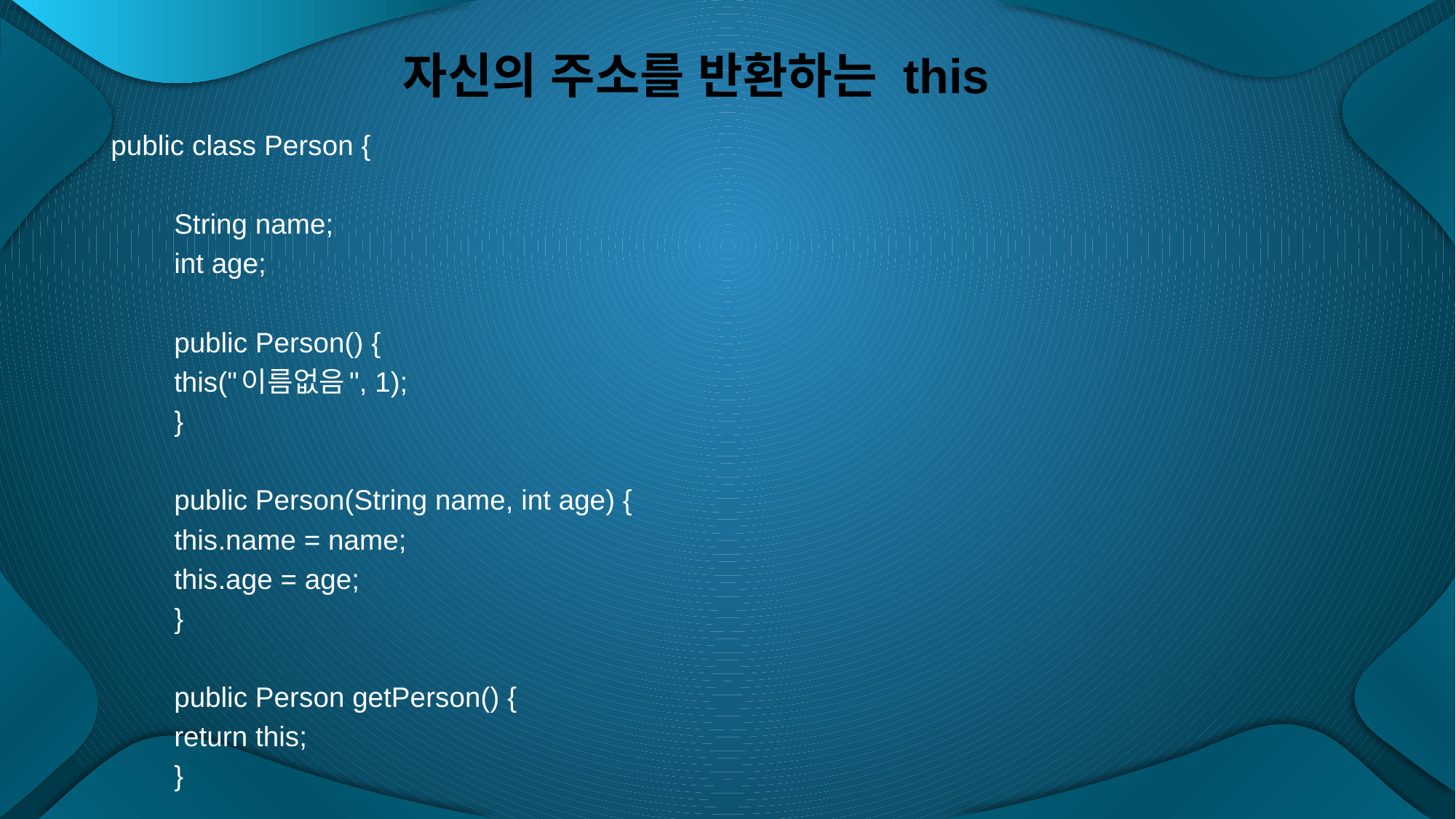

# 자신의 주소를 반환하는 this
public class Person {

	String name;
	int age;

	public Person() {
		this("이름없음", 1);
	}

	public Person(String name, int age) {
		this.name = name;
		this.age = age;
	}

	public Person getPerson() {
		return this;
	}